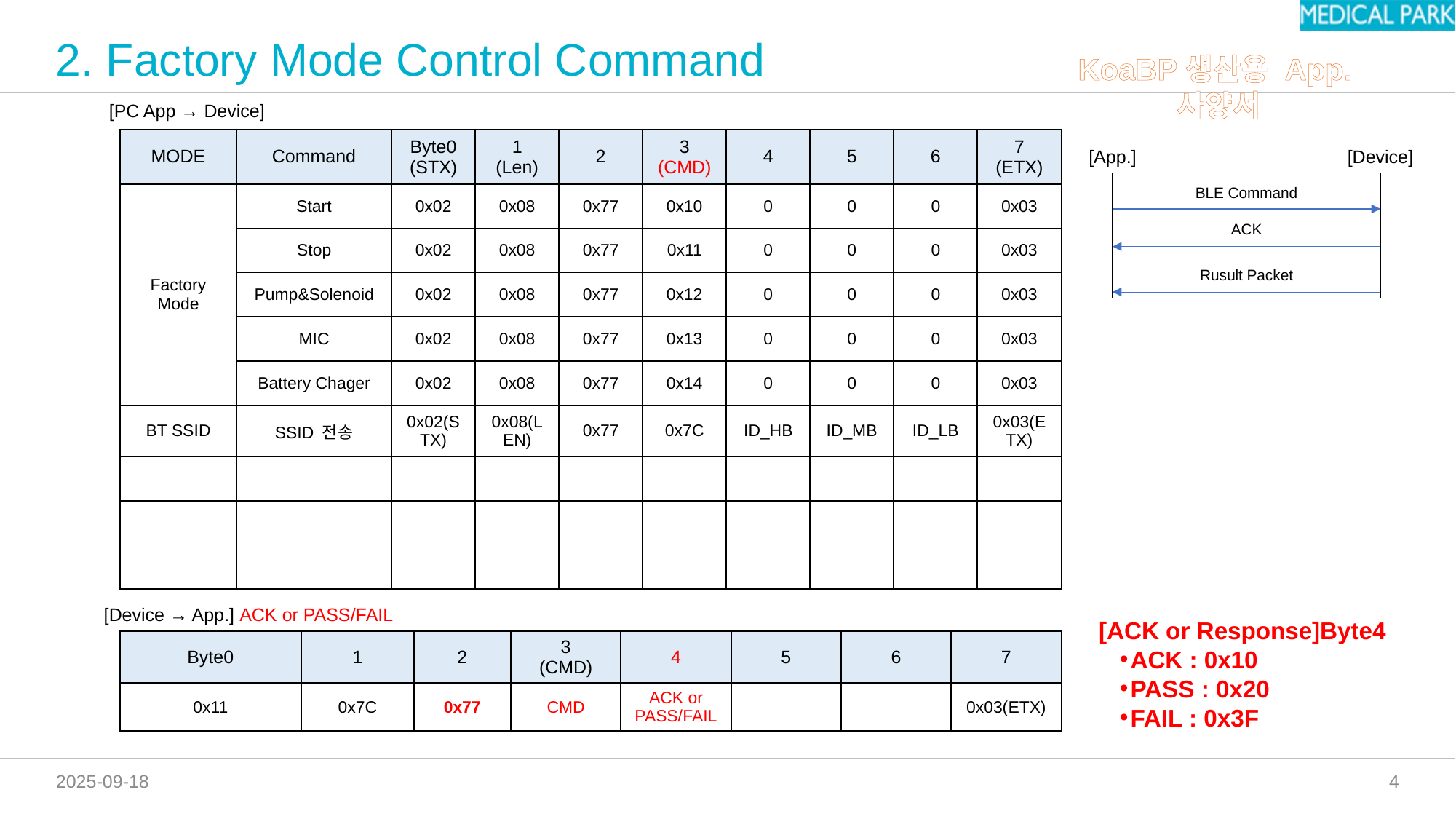

# 2. Factory Mode Control Command
[PC App → Device]
| MODE | Command | Byte0 (STX) | 1 (Len) | 2 | 3 (CMD) | 4 | 5 | 6 | 7 (ETX) |
| --- | --- | --- | --- | --- | --- | --- | --- | --- | --- |
| Factory Mode | Start | 0x02 | 0x08 | 0x77 | 0x10 | 0 | 0 | 0 | 0x03 |
|  | Stop | 0x02 | 0x08 | 0x77 | 0x11 | 0 | 0 | 0 | 0x03 |
|  | Pump&Solenoid | 0x02 | 0x08 | 0x77 | 0x12 | 0 | 0 | 0 | 0x03 |
|  | MIC | 0x02 | 0x08 | 0x77 | 0x13 | 0 | 0 | 0 | 0x03 |
|  | Battery Chager | 0x02 | 0x08 | 0x77 | 0x14 | 0 | 0 | 0 | 0x03 |
| BT SSID | SSID 전송 | 0x02(STX) | 0x08(LEN) | 0x77 | 0x7C | ID\_HB | ID\_MB | ID\_LB | 0x03(ETX) |
|  |  |  |  |  |  |  |  |  |  |
|  |  |  |  |  |  |  |  |  |  |
|  |  |  |  |  |  |  |  |  |  |
[App.]
[Device]
BLE Command
ACK
Rusult Packet
[Device → App.] ACK or PASS/FAIL
[ACK or Response]Byte4
ACK : 0x10
PASS : 0x20
FAIL : 0x3F
| Byte0 | 1 | 2 | 3 (CMD) | 4 | 5 | 6 | 7 |
| --- | --- | --- | --- | --- | --- | --- | --- |
| 0x11 | 0x7C | 0x77 | CMD | ACK or PASS/FAIL |  |  | 0x03(ETX) |
4
2025-09-18